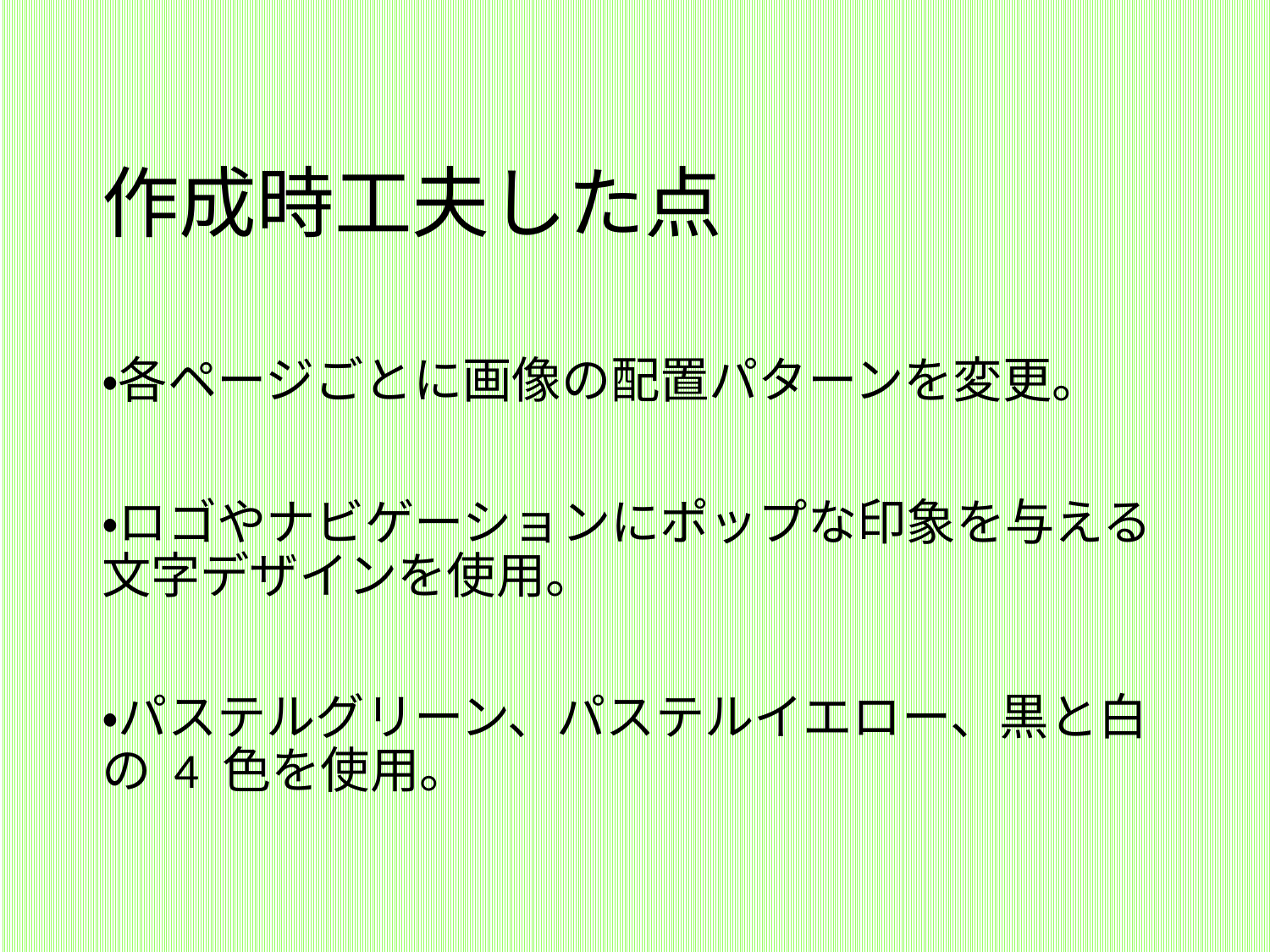

作成時工夫した点
・各ページごとに画像の配置パターンを変更。

・ロゴやナビゲーションにポップな印象を与える文字デザインを使用。

・パステルグリーン、パステルイエロー、黒と白の 4 色を使用。